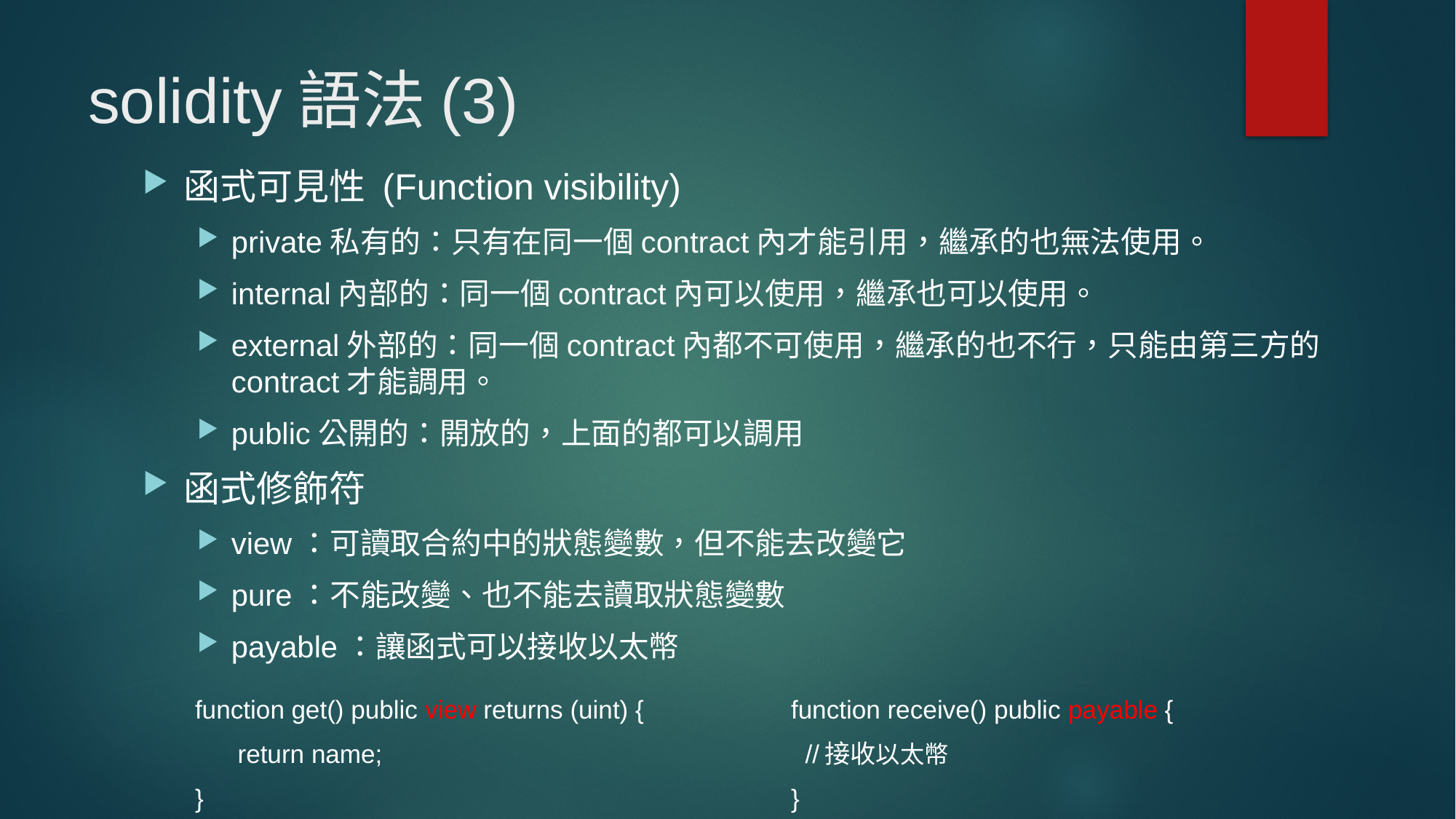

# solidity語法(3)
函式可見性 (Function visibility)
private私有的：只有在同一個contract內才能引用，繼承的也無法使用。
internal內部的：同一個contract內可以使用，繼承也可以使用。
external外部的：同一個contract內都不可使用，繼承的也不行，只能由第三方的contract才能調用。
public公開的：開放的，上面的都可以調用
函式修飾符
view：可讀取合約中的狀態變數，但不能去改變它
pure：不能改變、也不能去讀取狀態變數
payable：讓函式可以接收以太幣

function get() public view returns (uint) {
      return name;
}
function receive() public payable {
  //接收以太幣
}